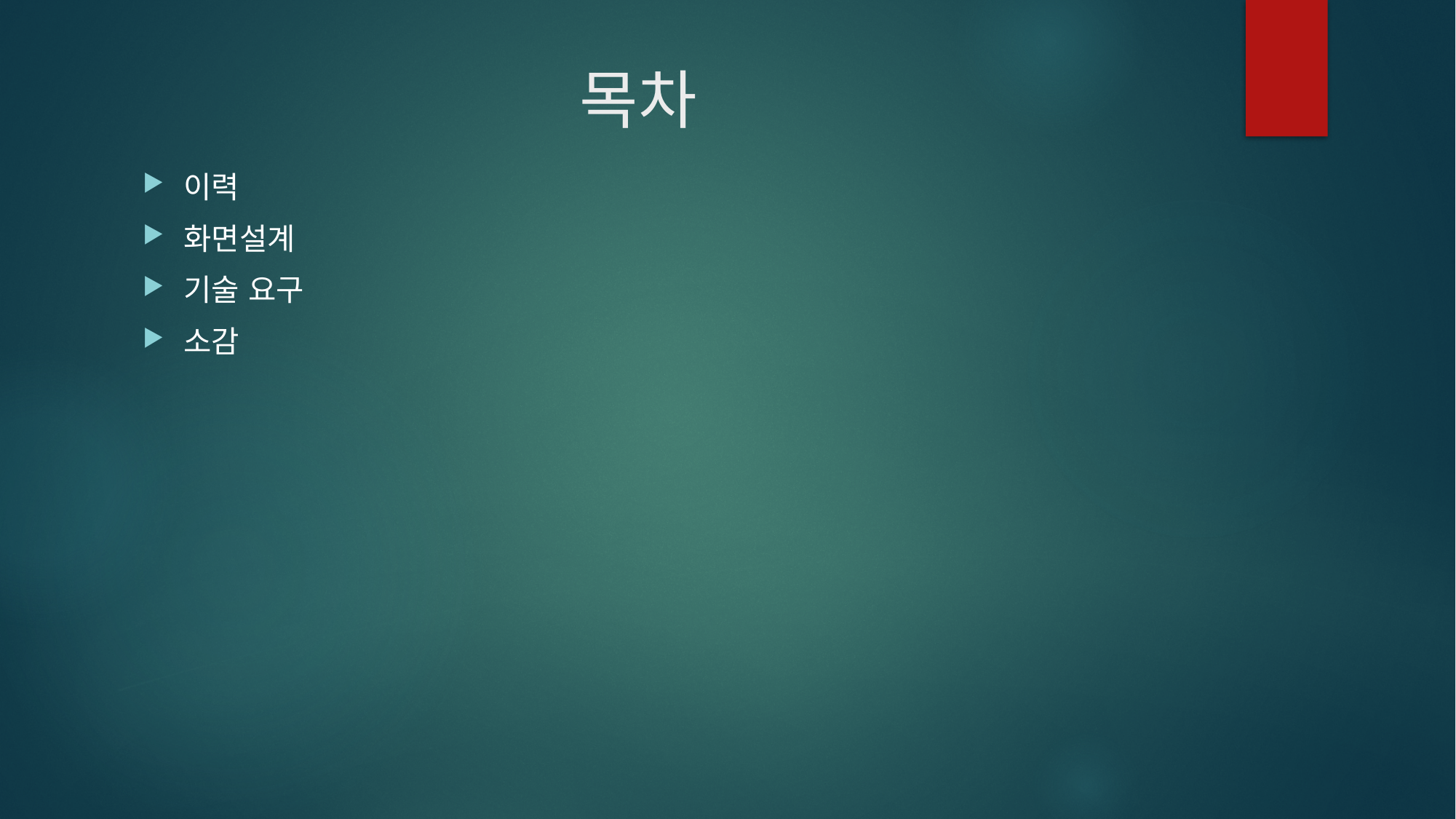

# 목차
이력
화면설계
기술 요구
소감